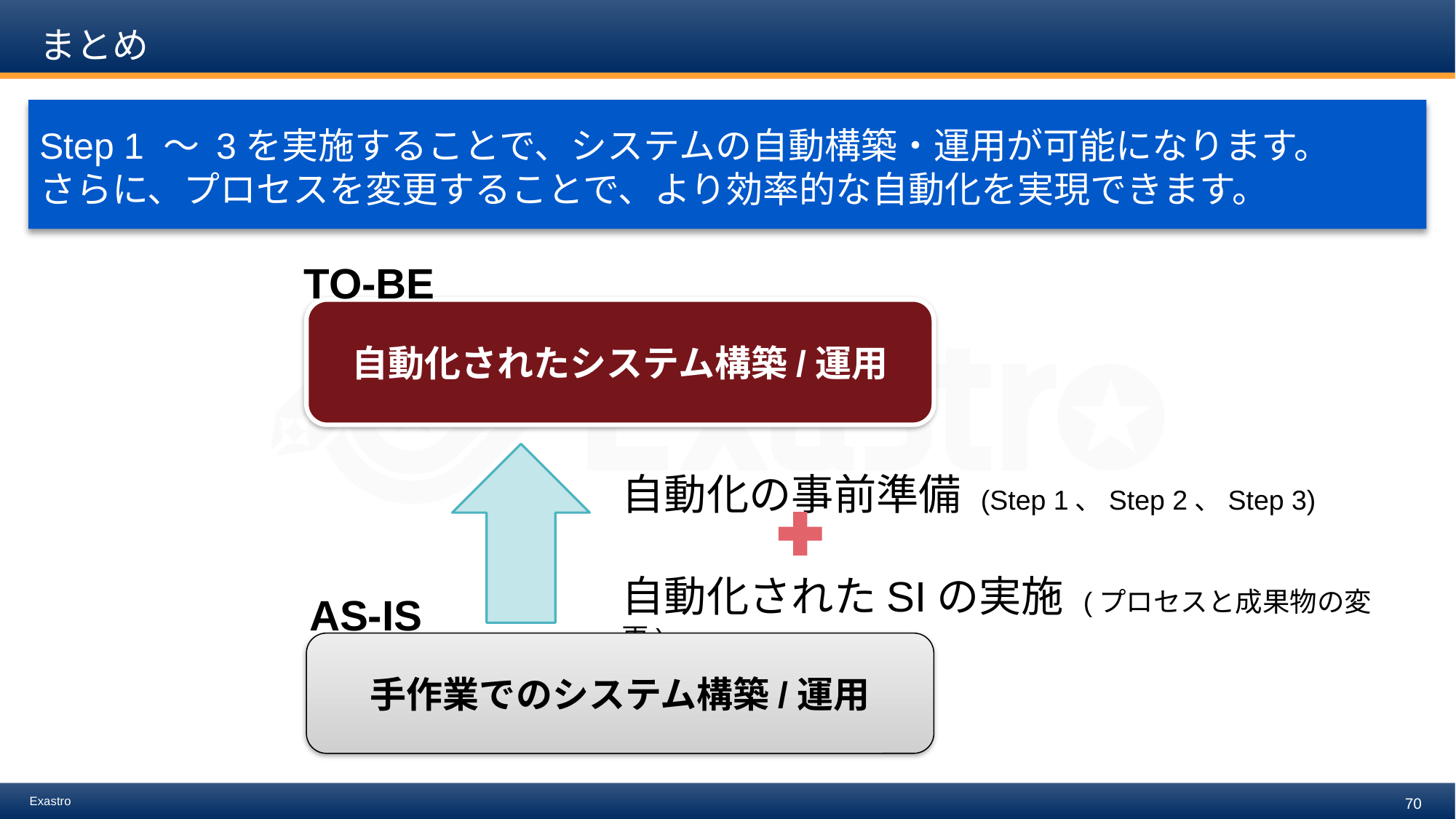

# まとめ
Step 1 ～ 3を実施することで、システムの自動構築・運用が可能になります。
さらに、プロセスを変更することで、より効率的な自動化を実現できます。
TO-BE
自動化されたシステム構築/運用

自動化の事前準備 (Step 1、Step 2、Step 3)

自動化されたSIの実施 (プロセスと成果物の変更)

AS-IS
手作業でのシステム構築/運用